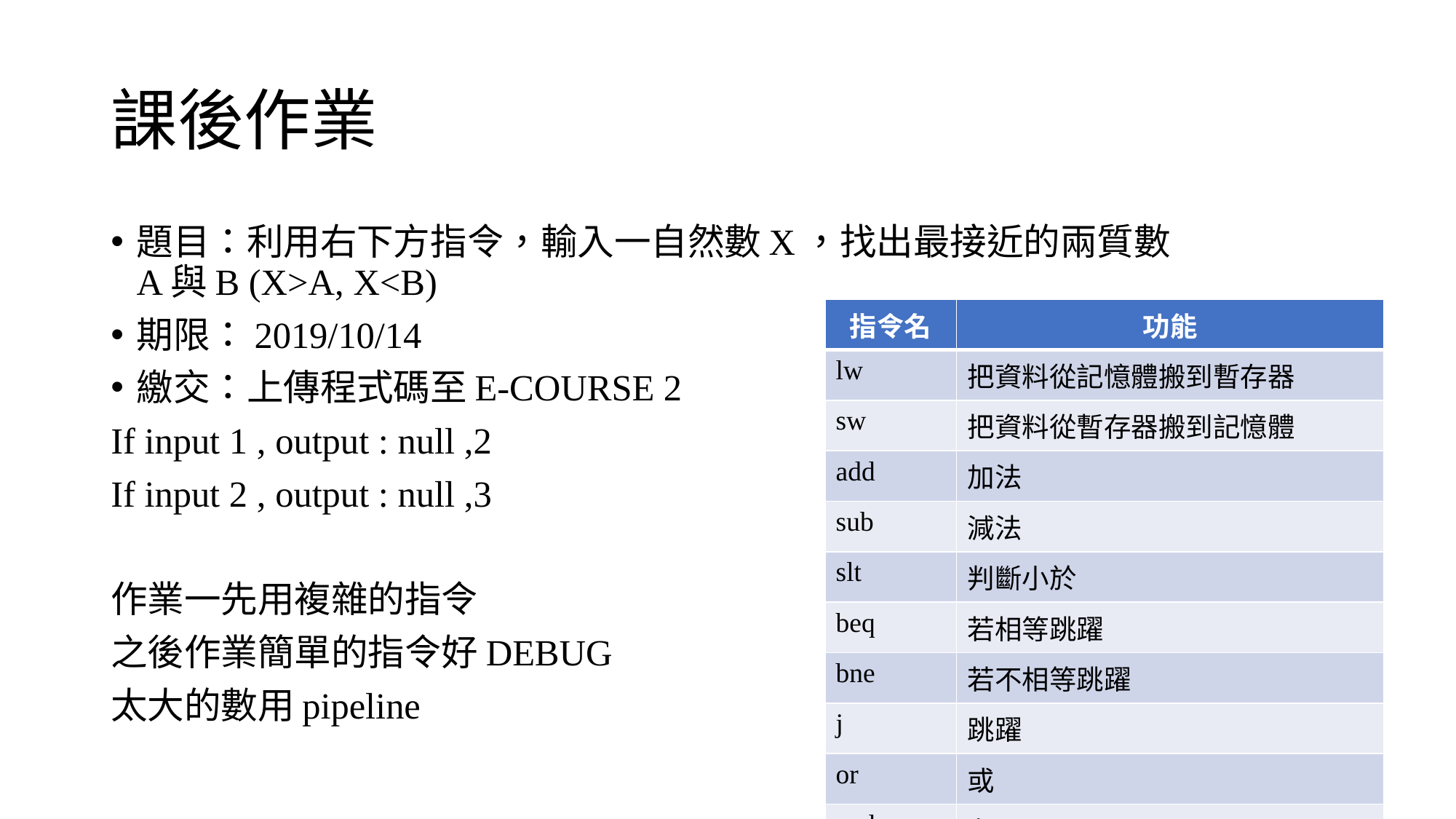

# 課後作業
題目：利用右下方指令，輸入一自然數X，找出最接近的兩質數　	　 A與B (X>A, X<B)
期限：2019/10/14
繳交：上傳程式碼至E-COURSE 2
If input 1 , output : null ,2
If input 2 , output : null ,3

作業一先用複雜的指令
之後作業簡單的指令好DEBUG
太大的數用pipeline

| 指令名 | 功能 |
| --- | --- |
| lw | 把資料從記憶體搬到暫存器 |
| sw | 把資料從暫存器搬到記憶體 |
| add | 加法 |
| sub | 減法 |
| slt | 判斷小於 |
| beq | 若相等跳躍 |
| bne | 若不相等跳躍 |
| j | 跳躍 |
| or | 或 |
| and | 和 |